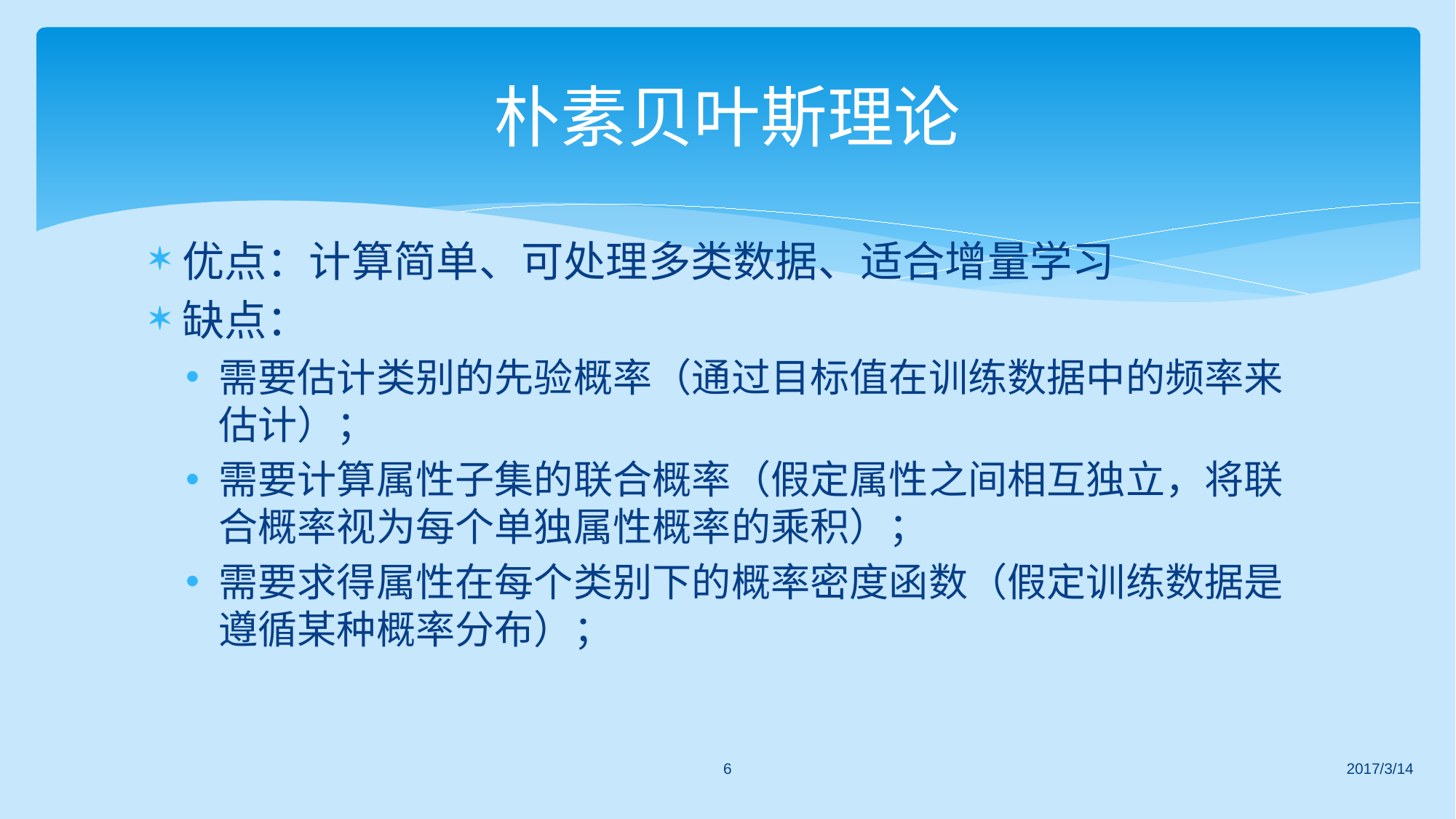

# 朴素贝叶斯理论
优点：计算简单、可处理多类数据、适合增量学习
缺点：
需要估计类别的先验概率（通过目标值在训练数据中的频率来估计）；
需要计算属性子集的联合概率（假定属性之间相互独立，将联合概率视为每个单独属性概率的乘积）；
需要求得属性在每个类别下的概率密度函数（假定训练数据是遵循某种概率分布）；
6
2017/3/14